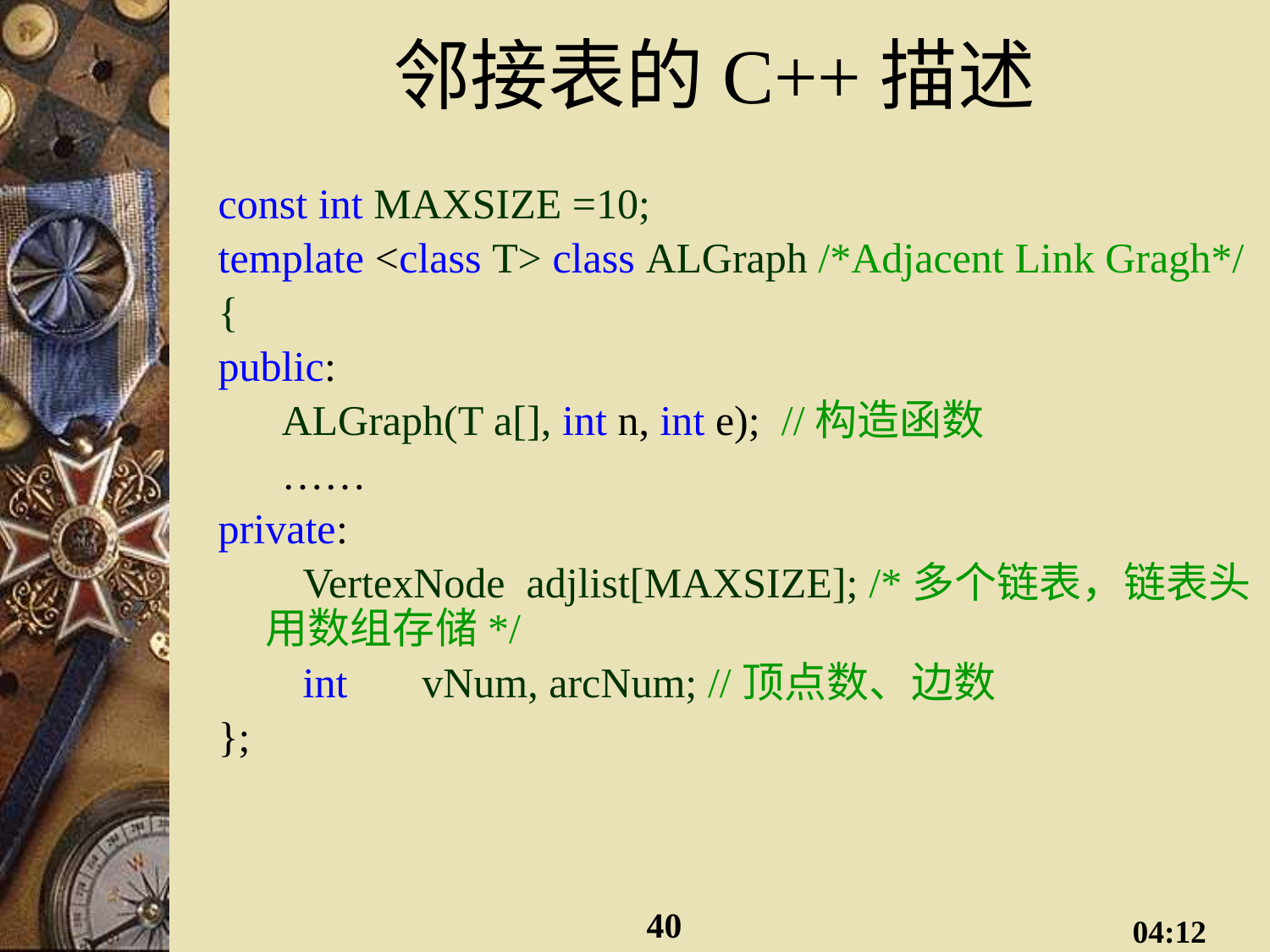

# 邻接表的C++描述
const int MAXSIZE =10;
template <class T> class ALGraph /*Adjacent Link Gragh*/
{
public:
      ALGraph(T a[], int n, int e);  //构造函数
      ……
private:
        VertexNode  adjlist[MAXSIZE]; /*多个链表，链表头用数组存储*/
        int       vNum, arcNum; //顶点数、边数
};